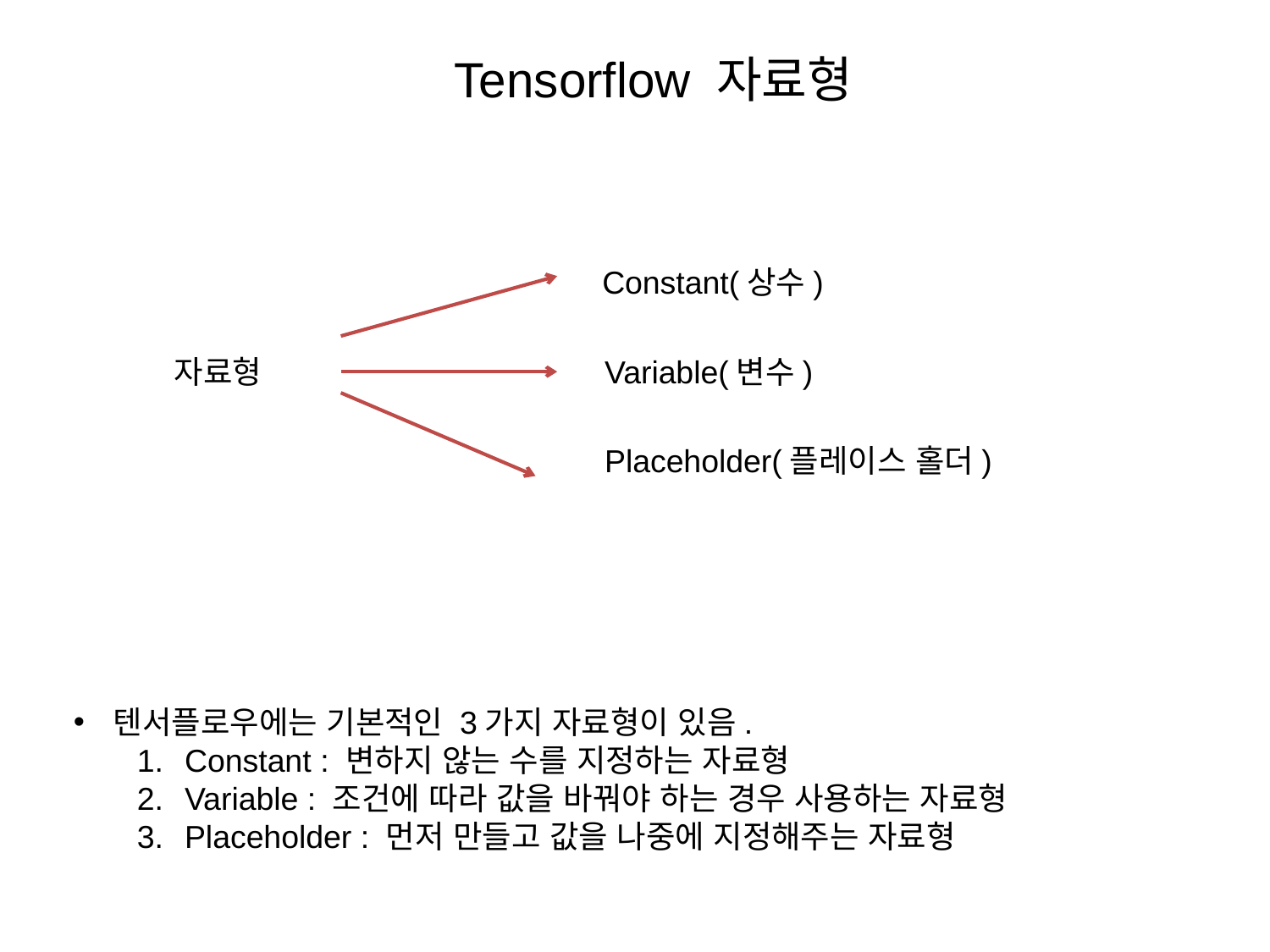

Tensorflow 자료형
Constant(상수)
자료형
Variable(변수)
Placeholder(플레이스 홀더)
텐서플로우에는 기본적인 3가지 자료형이 있음.
Constant : 변하지 않는 수를 지정하는 자료형
Variable : 조건에 따라 값을 바꿔야 하는 경우 사용하는 자료형
Placeholder : 먼저 만들고 값을 나중에 지정해주는 자료형